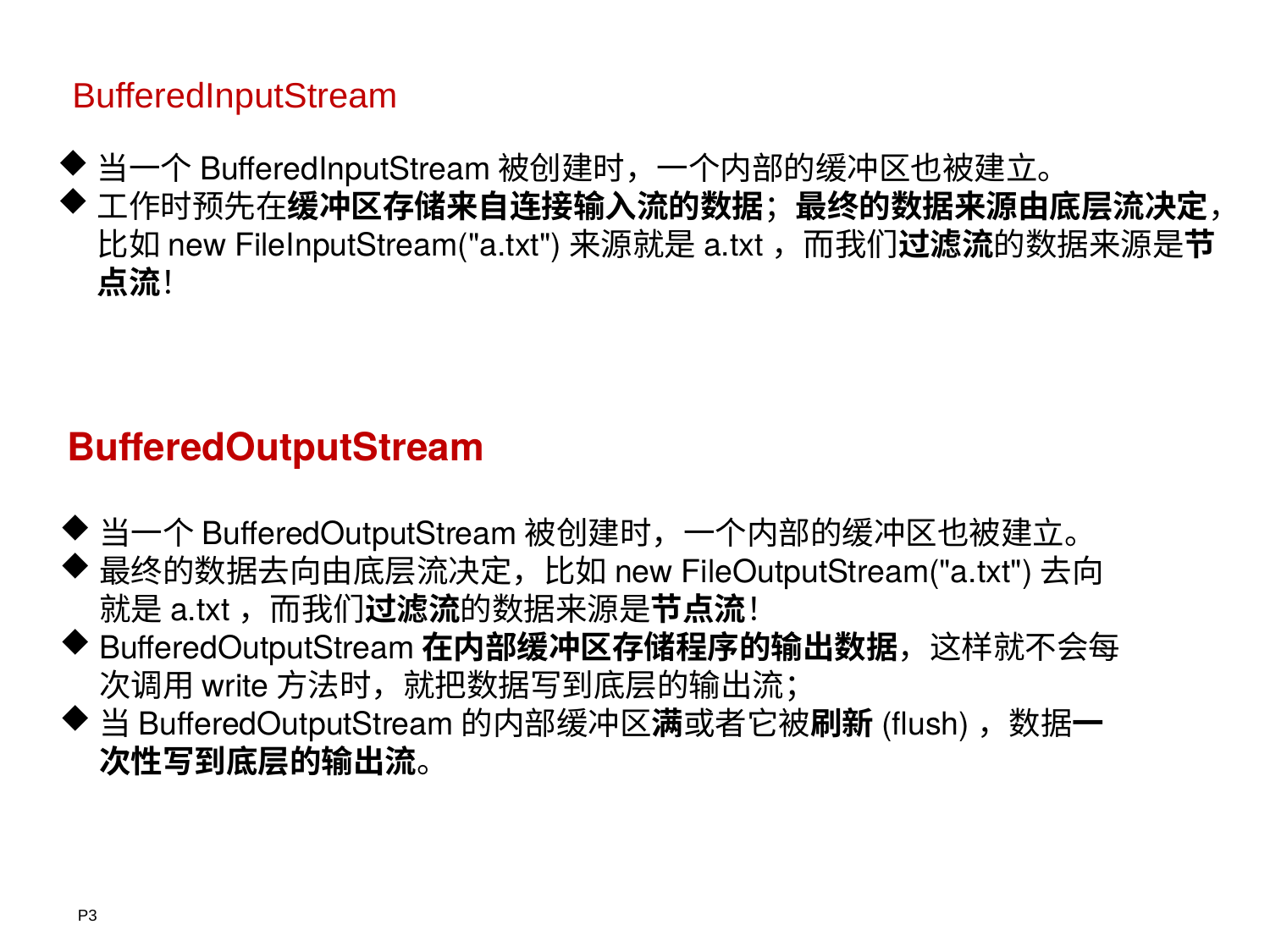

BufferedInputStream
当一个BufferedInputStream被创建时，一个内部的缓冲区也被建立。
工作时预先在缓冲区存储来自连接输入流的数据；最终的数据来源由底层流决定，比如new FileInputStream("a.txt")来源就是a.txt，而我们过滤流的数据来源是节点流！
BufferedOutputStream
当一个BufferedOutputStream被创建时，一个内部的缓冲区也被建立。
最终的数据去向由底层流决定，比如new FileOutputStream("a.txt")去向就是a.txt，而我们过滤流的数据来源是节点流！
BufferedOutputStream在内部缓冲区存储程序的输出数据，这样就不会每次调用write方法时，就把数据写到底层的输出流；
当BufferedOutputStream的内部缓冲区满或者它被刷新(flush)，数据一次性写到底层的输出流。
P3